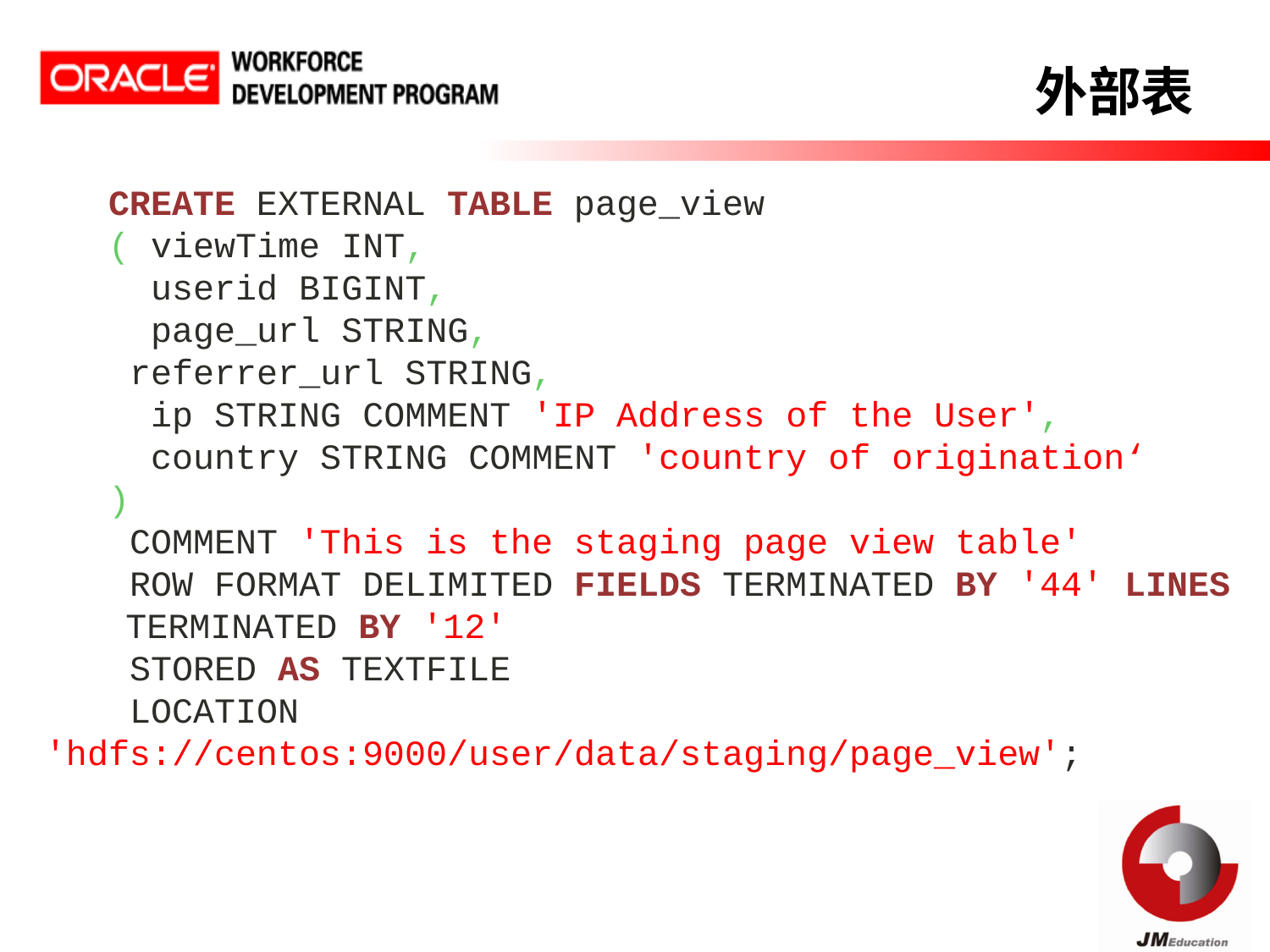

外部表
CREATE EXTERNAL TABLE page_view
( viewTime INT,
  userid BIGINT,
  page_url STRING,
 referrer_url STRING,
  ip STRING COMMENT 'IP Address of the User',
  country STRING COMMENT 'country of origination‘
)
    COMMENT 'This is the staging page view table'
    ROW FORMAT DELIMITED FIELDS TERMINATED BY '44' LINES 	TERMINATED BY '12'
    STORED AS TEXTFILE
    LOCATION 'hdfs://centos:9000/user/data/staging/page_view';